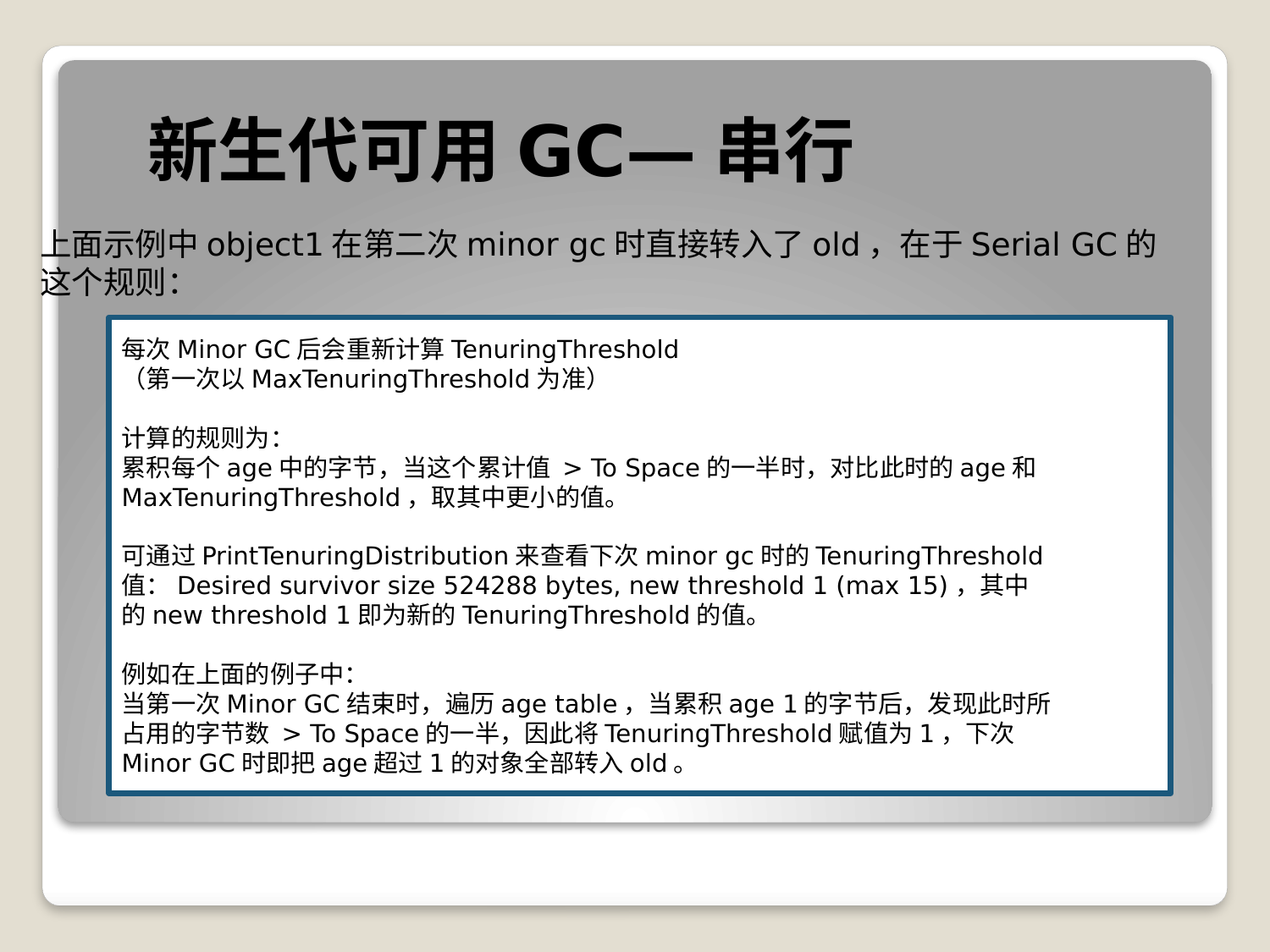

新生代可用GC—串行
上面示例中object1在第二次minor gc时直接转入了old，在于Serial GC的
这个规则：
每次Minor GC后会重新计算TenuringThreshold
（第一次以MaxTenuringThreshold为准）

计算的规则为：
累积每个age中的字节，当这个累计值 > To Space的一半时，对比此时的age和
MaxTenuringThreshold，取其中更小的值。

可通过PrintTenuringDistribution来查看下次minor gc时的TenuringThreshold
值：Desired survivor size 524288 bytes, new threshold 1 (max 15)，其中
的new threshold 1即为新的TenuringThreshold的值。

例如在上面的例子中：
当第一次Minor GC结束时，遍历age table，当累积age 1的字节后，发现此时所
占用的字节数 > To Space的一半，因此将TenuringThreshold赋值为1，下次
Minor GC时即把age超过1的对象全部转入old。